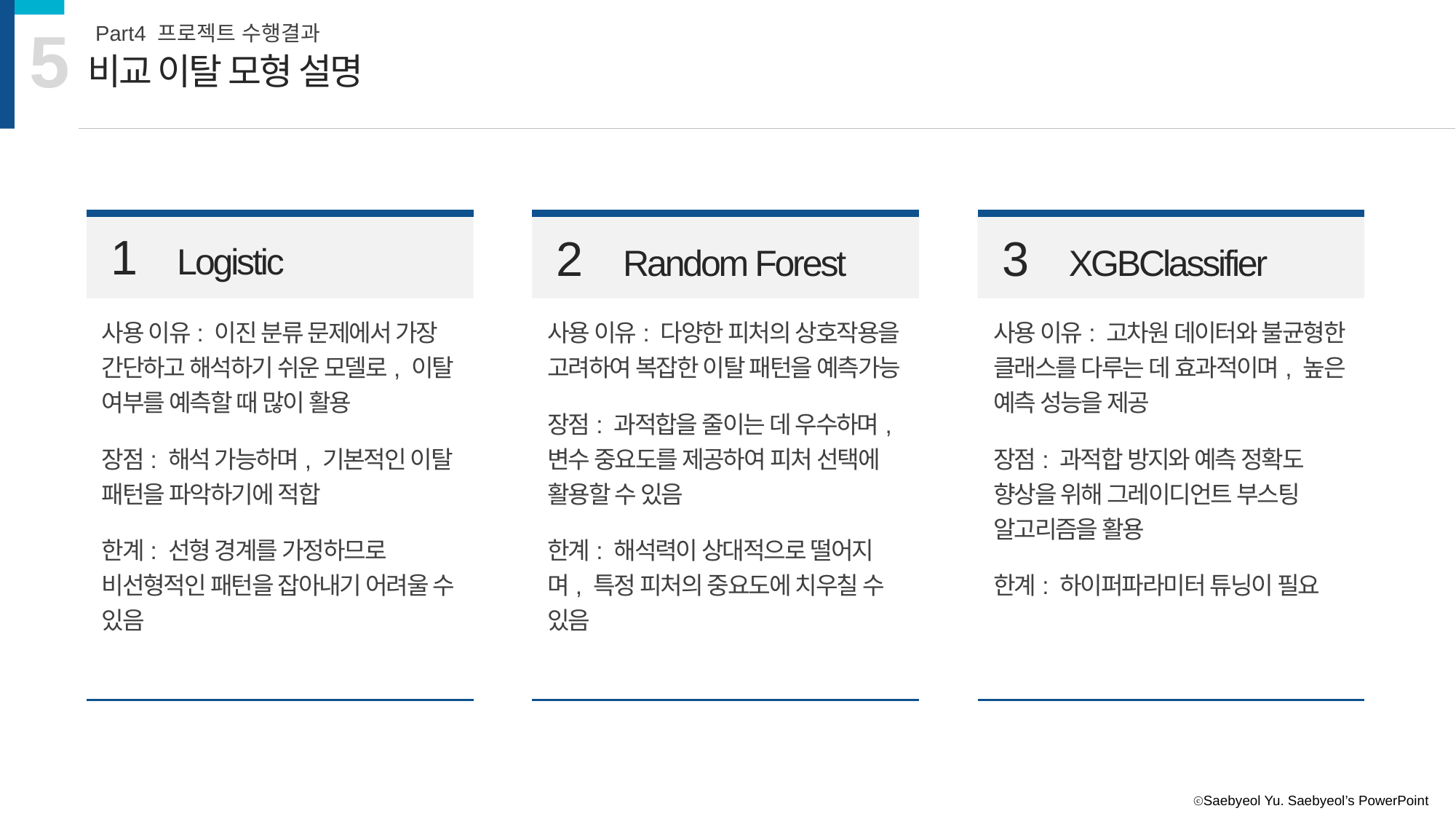

5
Part4 프로젝트 수행결과
비교 이탈 모형 설명

1     Logistic
2     Random Forest
3     XGBClassifier
사용 이유: 이진 분류 문제에서 가장 간단하고 해석하기 쉬운 모델로, 이탈 여부를 예측할 때 많이 활용

장점: 해석 가능하며, 기본적인 이탈 패턴을 파악하기에 적합

한계: 선형 경계를 가정하므로 비선형적인 패턴을 잡아내기 어려울 수 있음
사용 이유: 다양한 피처의 상호작용을 고려하여 복잡한 이탈 패턴을 예측가능

장점: 과적합을 줄이는 데 우수하며, 변수 중요도를 제공하여 피처 선택에 활용할 수 있음

한계: 해석력이 상대적으로 떨어지며, 특정 피처의 중요도에 치우칠 수 있음
사용 이유: 고차원 데이터와 불균형한 클래스를 다루는 데 효과적이며, 높은 예측 성능을 제공

장점: 과적합 방지와 예측 정확도 향상을 위해 그레이디언트 부스팅 알고리즘을 활용

한계: 하이퍼파라미터 튜닝이 필요